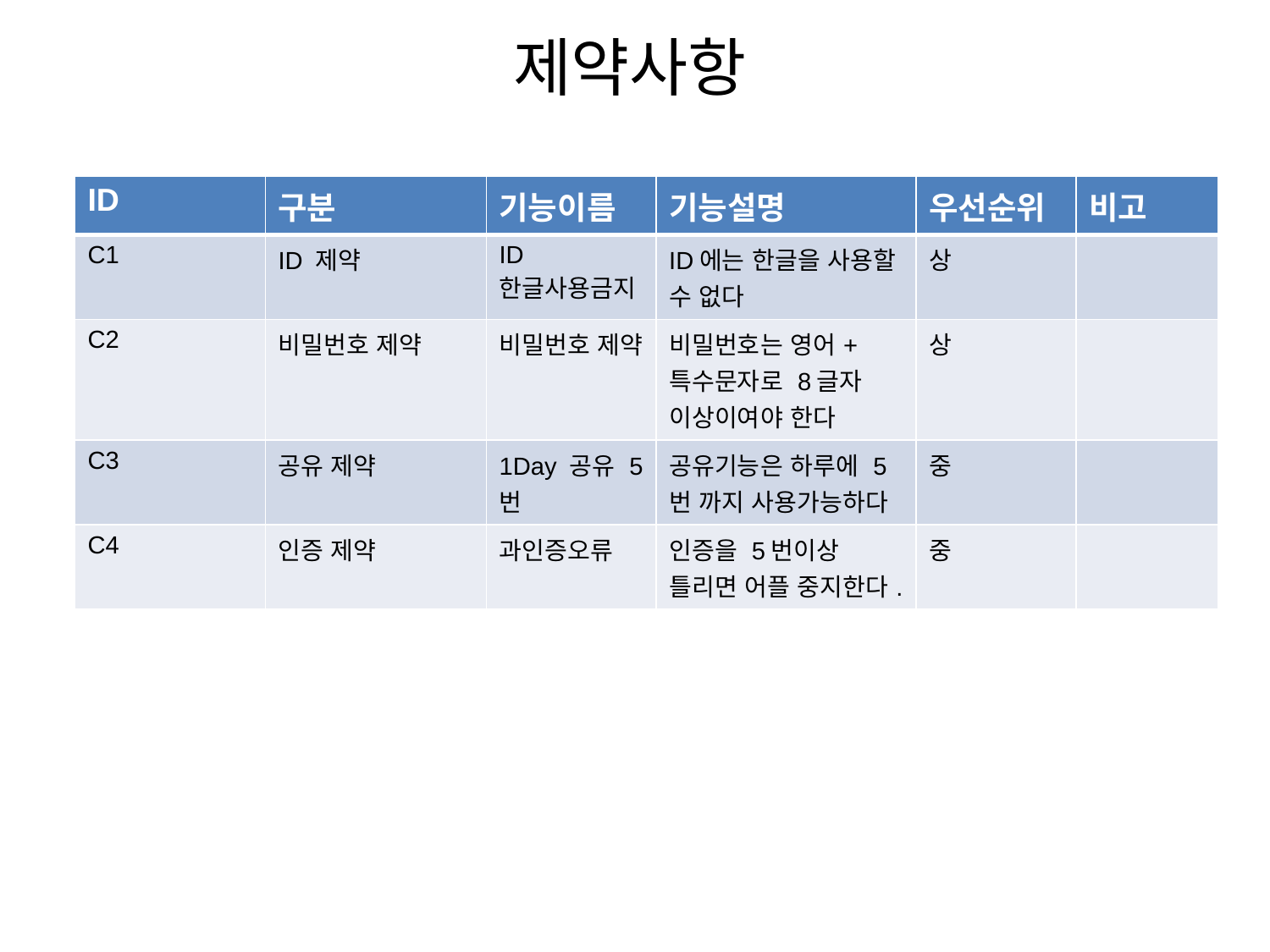

# 제약사항
| ID | 구분 | 기능이름 | 기능설명 | 우선순위 | 비고 |
| --- | --- | --- | --- | --- | --- |
| C1 | ID 제약 | ID한글사용금지 | ID에는 한글을 사용할 수 없다 | 상 |  |
| C2 | 비밀번호 제약 | 비밀번호 제약 | 비밀번호는 영어+특수문자로 8글자 이상이여야 한다 | 상 |  |
| C3 | 공유 제약 | 1Day 공유 5번 | 공유기능은 하루에 5번 까지 사용가능하다 | 중 |  |
| C4 | 인증 제약 | 과인증오류 | 인증을 5번이상 틀리면 어플 중지한다. | 중 |  |